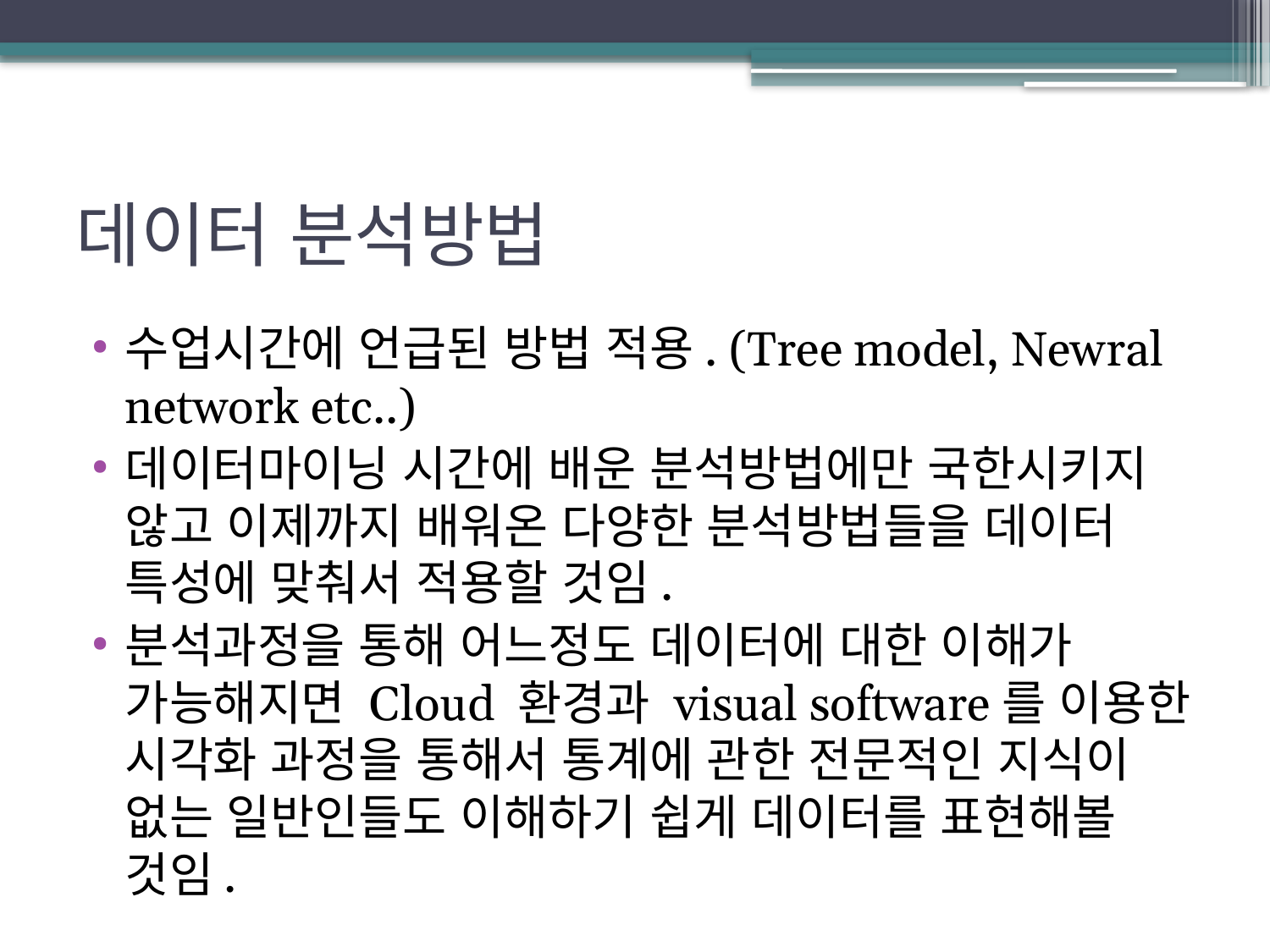

# 데이터 분석방법
수업시간에 언급된 방법 적용. (Tree model, Newral network etc..)
데이터마이닝 시간에 배운 분석방법에만 국한시키지 않고 이제까지 배워온 다양한 분석방법들을 데이터 특성에 맞춰서 적용할 것임.
분석과정을 통해 어느정도 데이터에 대한 이해가 가능해지면 Cloud 환경과 visual software를 이용한 시각화 과정을 통해서 통계에 관한 전문적인 지식이 없는 일반인들도 이해하기 쉽게 데이터를 표현해볼 것임.